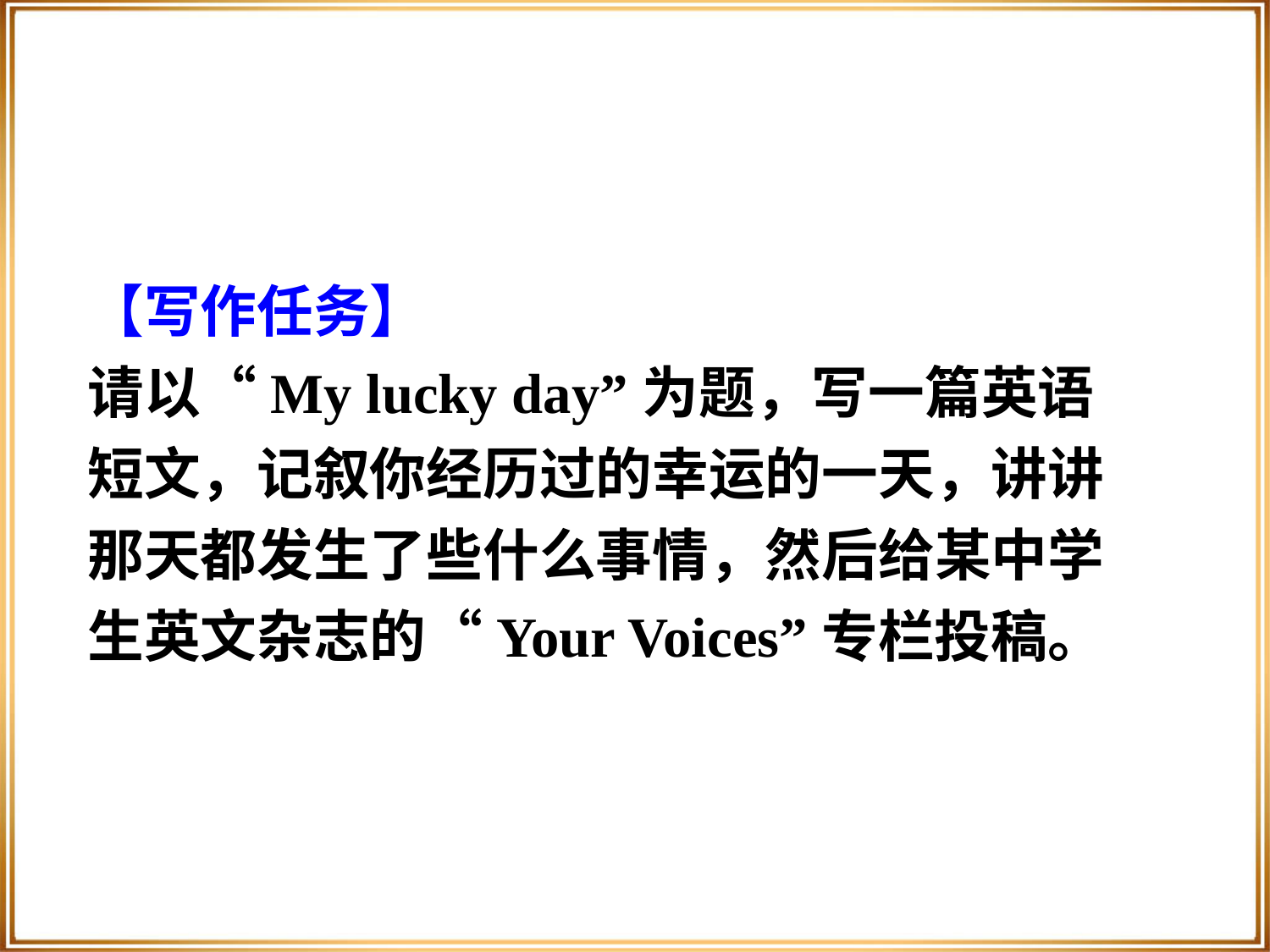

【写作任务】
请以“My lucky day”为题，写一篇英语短文，记叙你经历过的幸运的一天，讲讲那天都发生了些什么事情，然后给某中学生英文杂志的“Your Voices”专栏投稿。